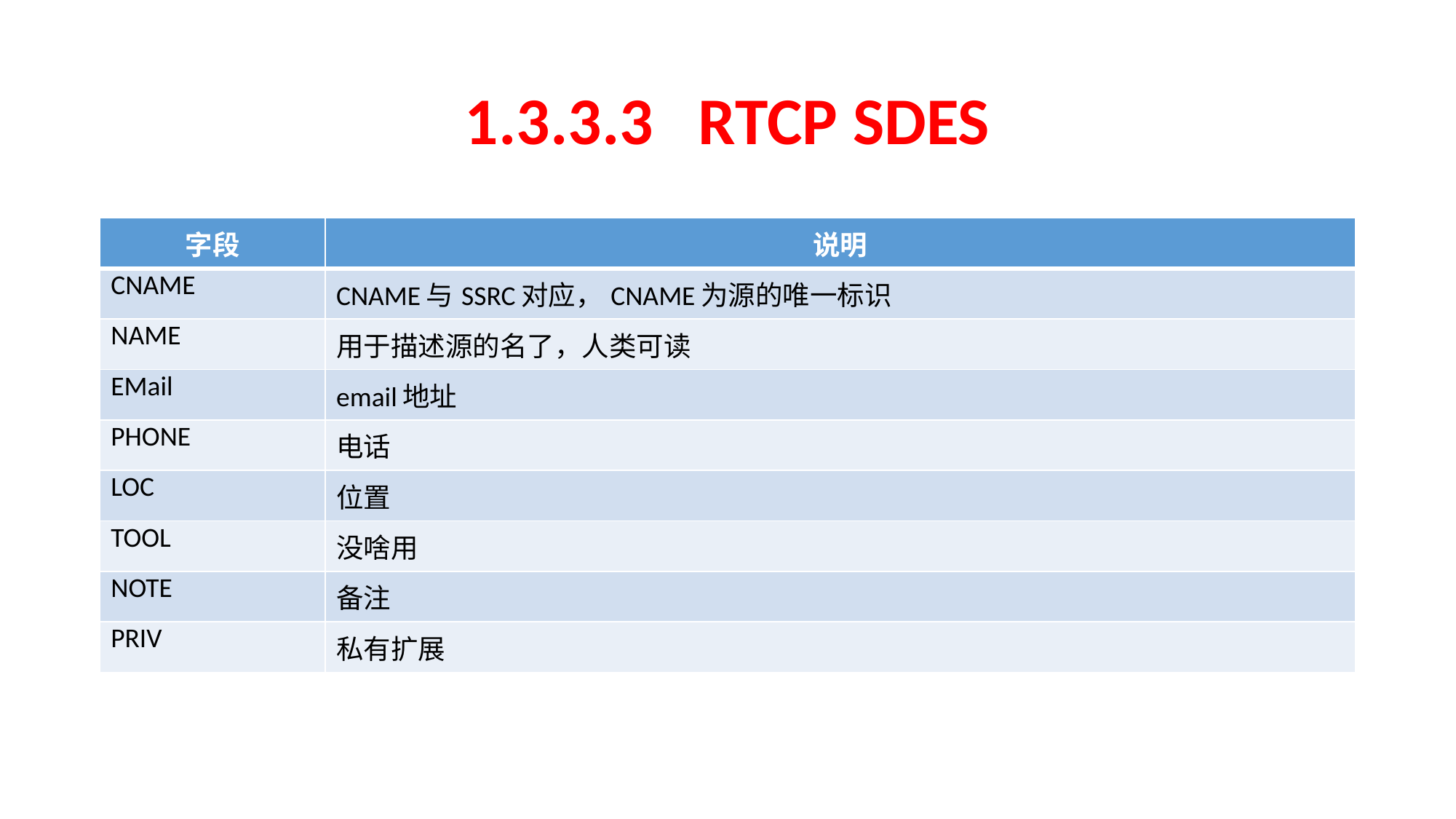

# 1.3.3.3   RTCP SDES
| 字段 | 说明 |
| --- | --- |
| CNAME | CNAME与SSRC对应，CNAME为源的唯一标识 |
| NAME | 用于描述源的名了，人类可读 |
| EMail | email地址 |
| PHONE | 电话 |
| LOC | 位置 |
| TOOL | 没啥用 |
| NOTE | 备注 |
| PRIV | 私有扩展 |